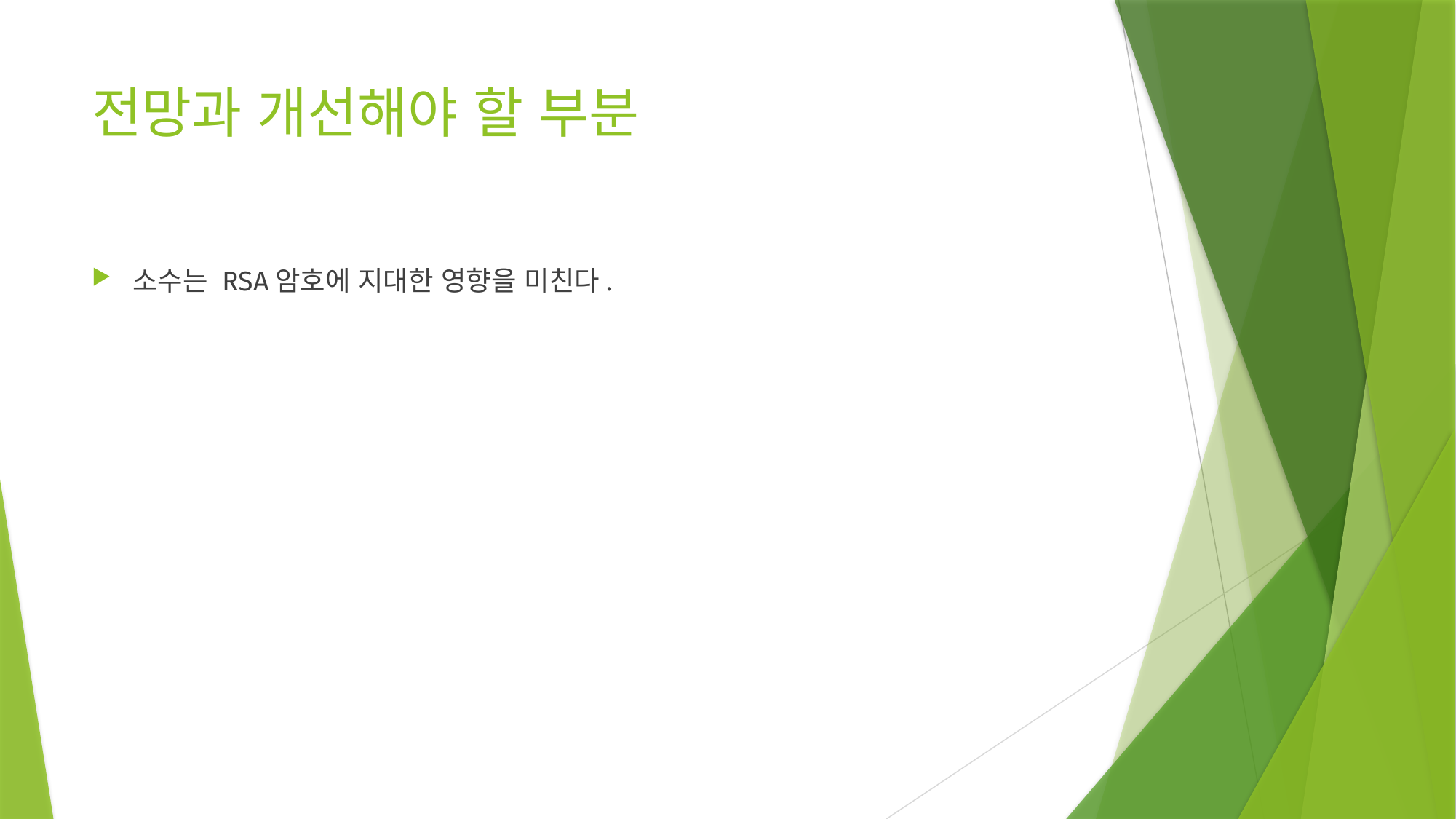

# 전망과 개선해야 할 부분
소수는 RSA암호에 지대한 영향을 미친다.